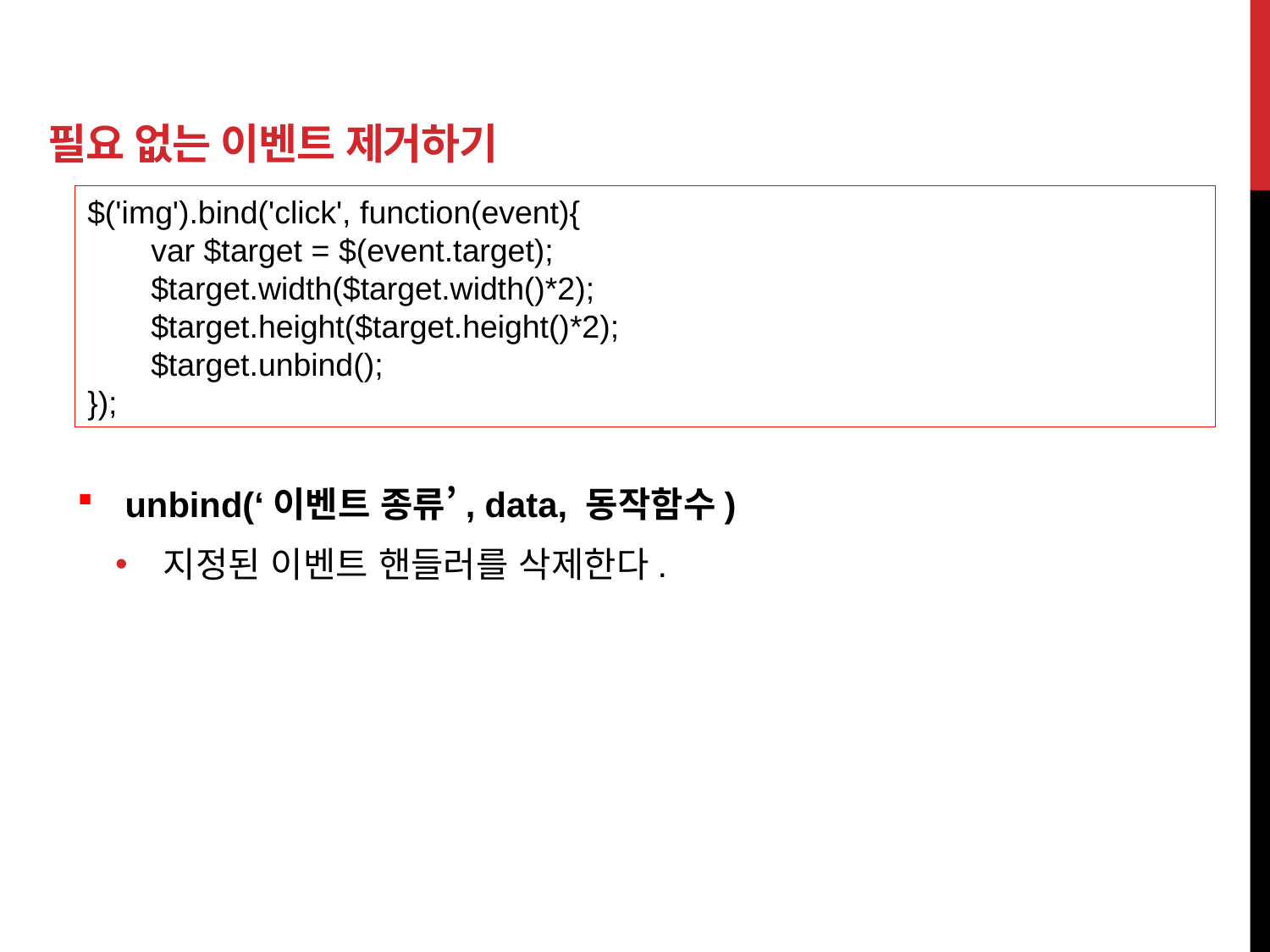

# 필요 없는 이벤트 제거하기
$('img').bind('click', function(event){
var $target = $(event.target);
$target.width($target.width()*2);
$target.height($target.height()*2);
$target.unbind();
});
unbind(‘이벤트 종류’, data, 동작함수)
지정된 이벤트 핸들러를 삭제한다.